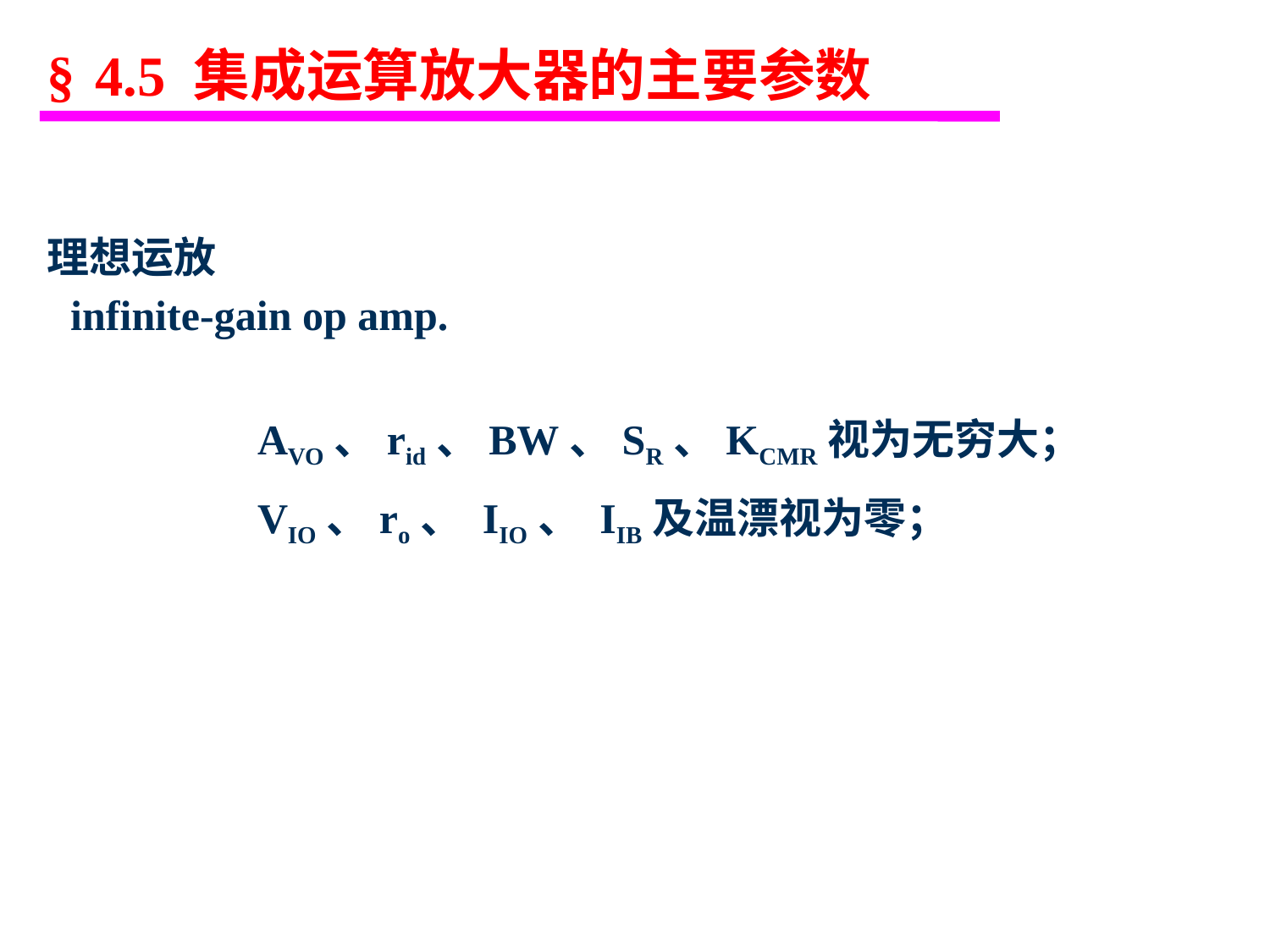

§ 4.5 集成运算放大器的主要参数

理想运放
 infinite-gain op amp.
AVO、rid、BW、SR、KCMR视为无穷大；
VIO、ro、 IIO、 IIB及温漂视为零；